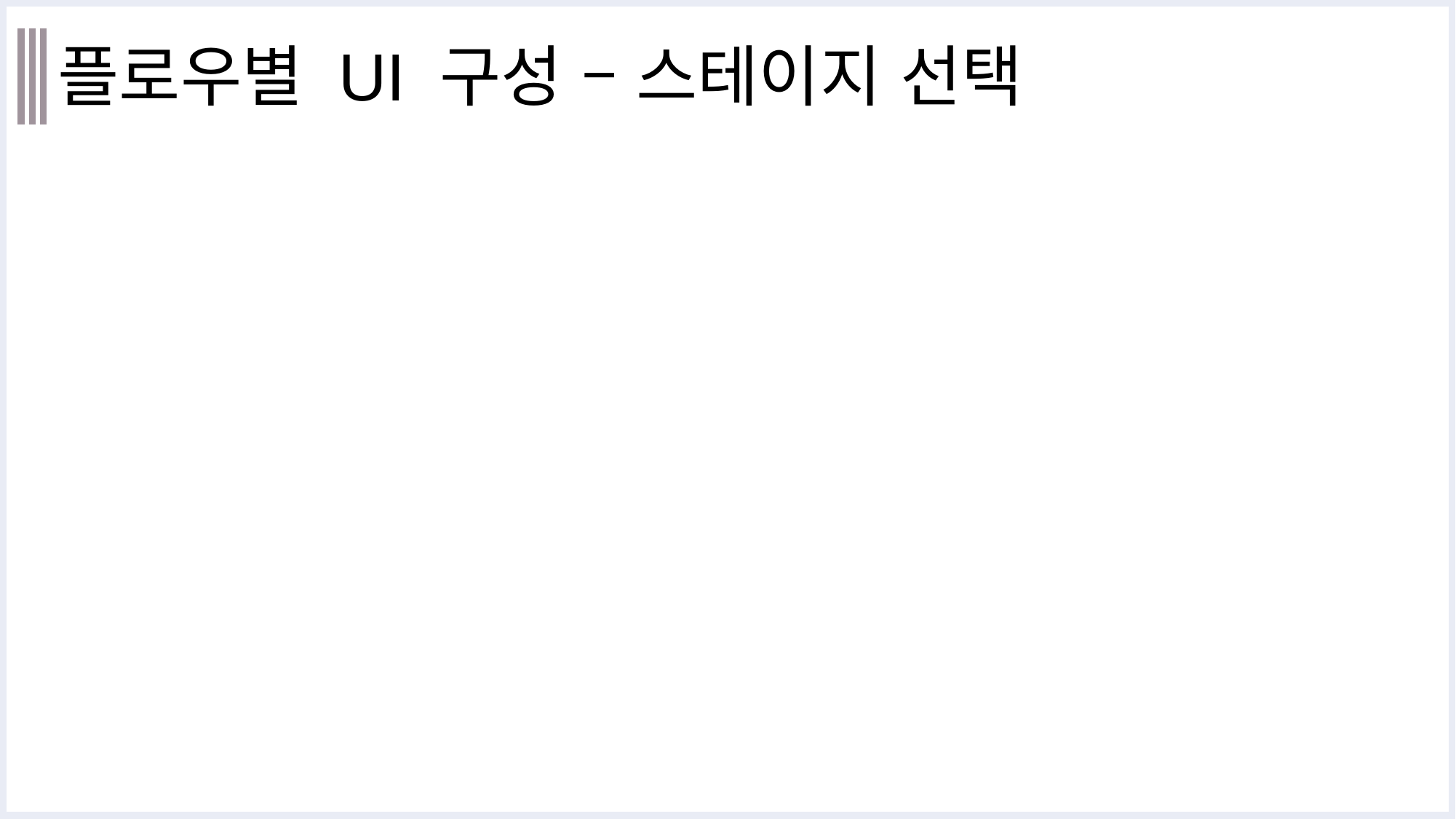

# 플로우별 UI 구성 – 스테이지 선택